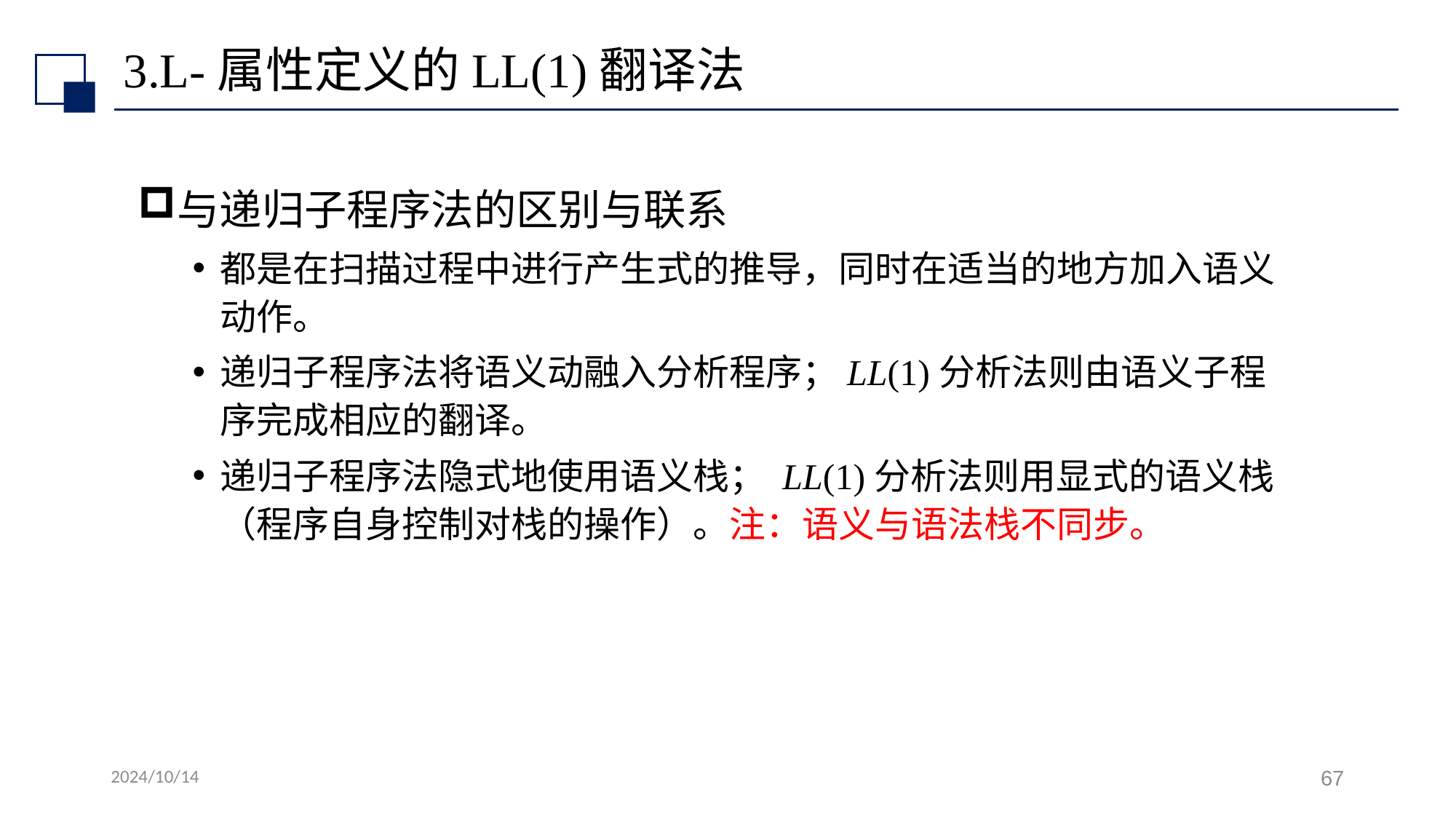

# 3.L-属性定义的LL(1)翻译法
与递归子程序法的区别与联系
都是在扫描过程中进行产生式的推导，同时在适当的地方加入语义动作。
递归子程序法将语义动融入分析程序；LL(1)分析法则由语义子程序完成相应的翻译。
递归子程序法隐式地使用语义栈； LL(1)分析法则用显式的语义栈（程序自身控制对栈的操作）。注：语义与语法栈不同步。
2024/10/14
67